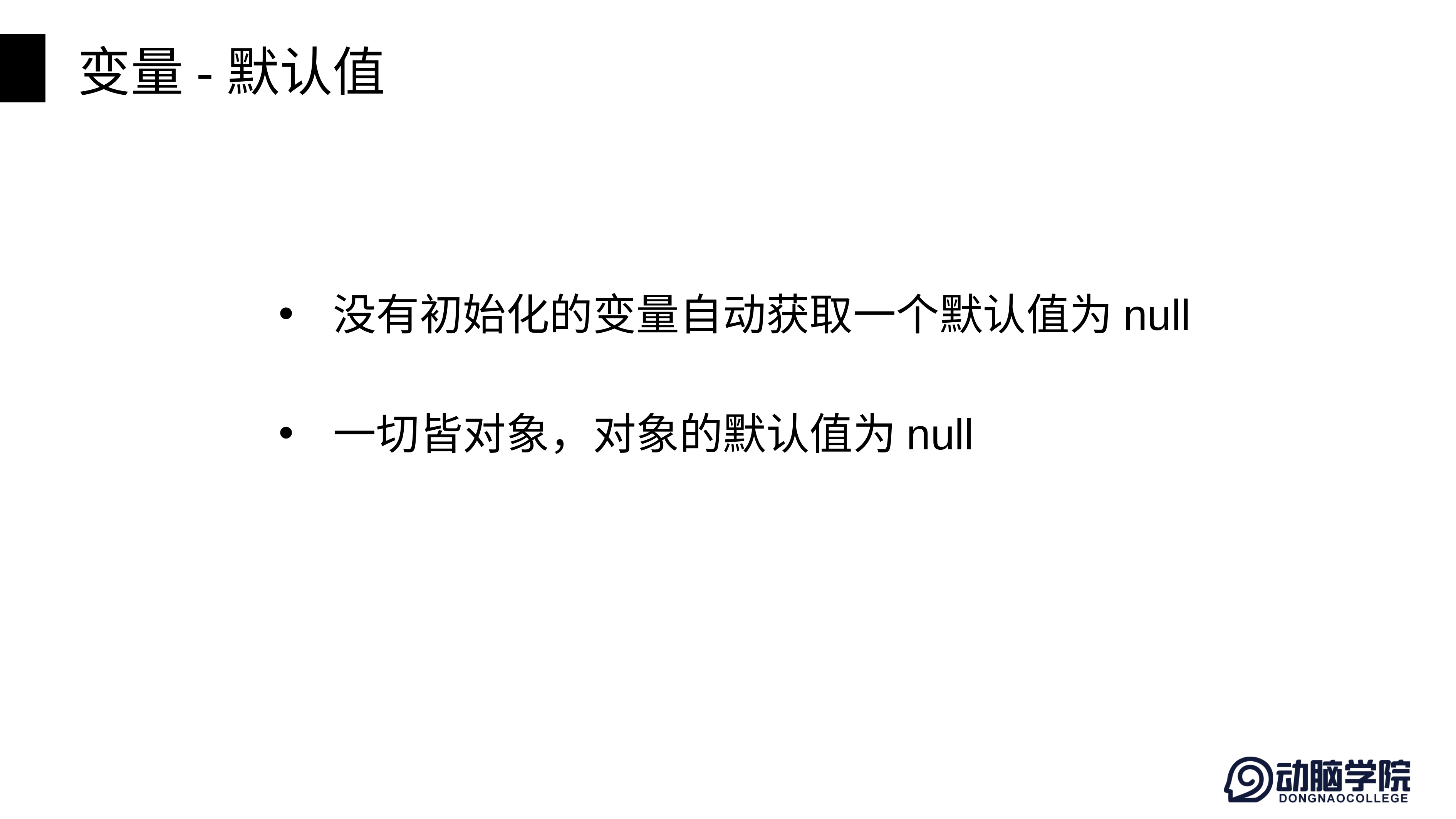

变量-默认值
没有初始化的变量自动获取一个默认值为null
一切皆对象，对象的默认值为null